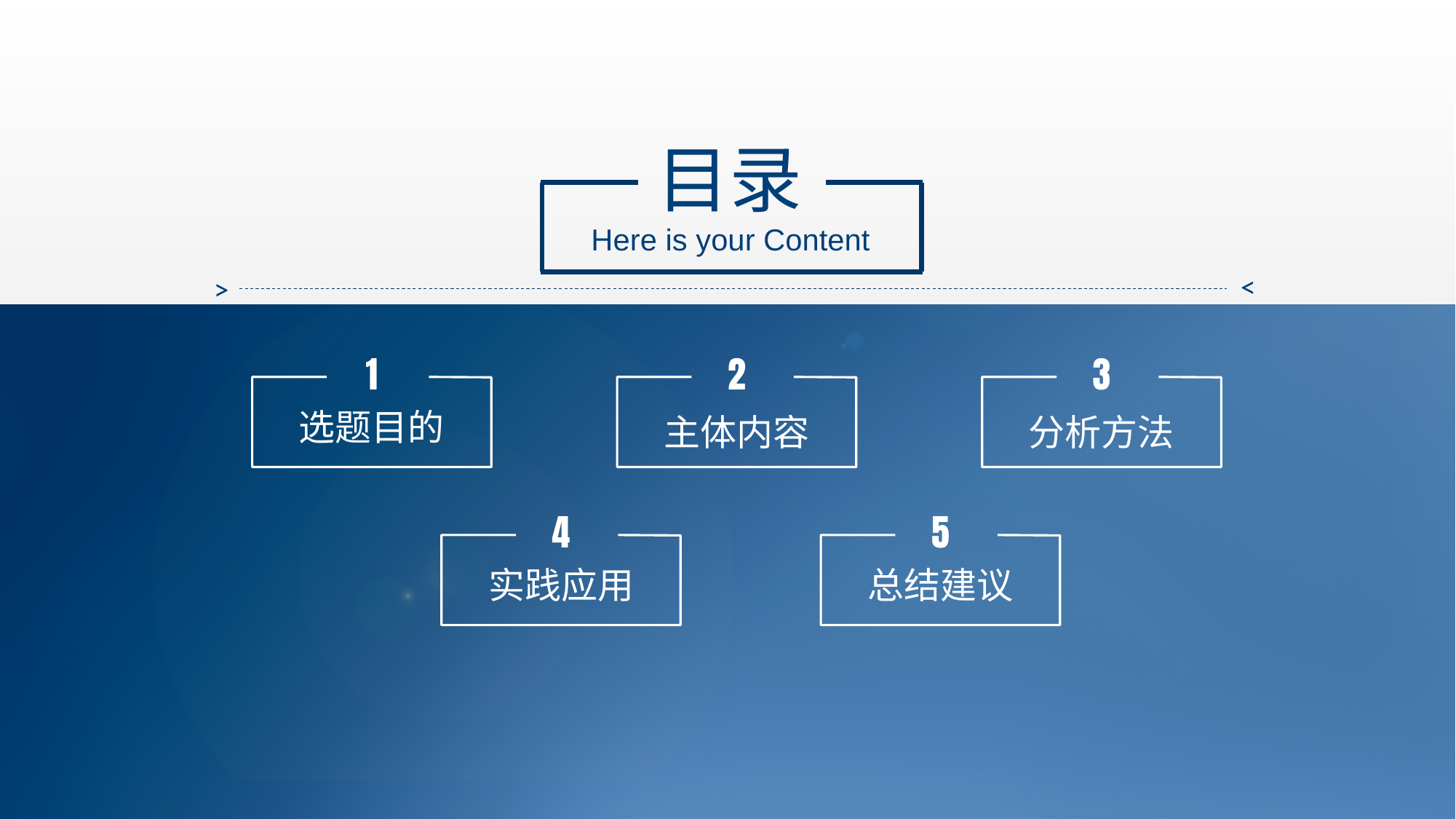

目录
Here is your Content
>
>
1
2
3

选题目的
主体内容
分析方法
4
5

实践应用
总结建议